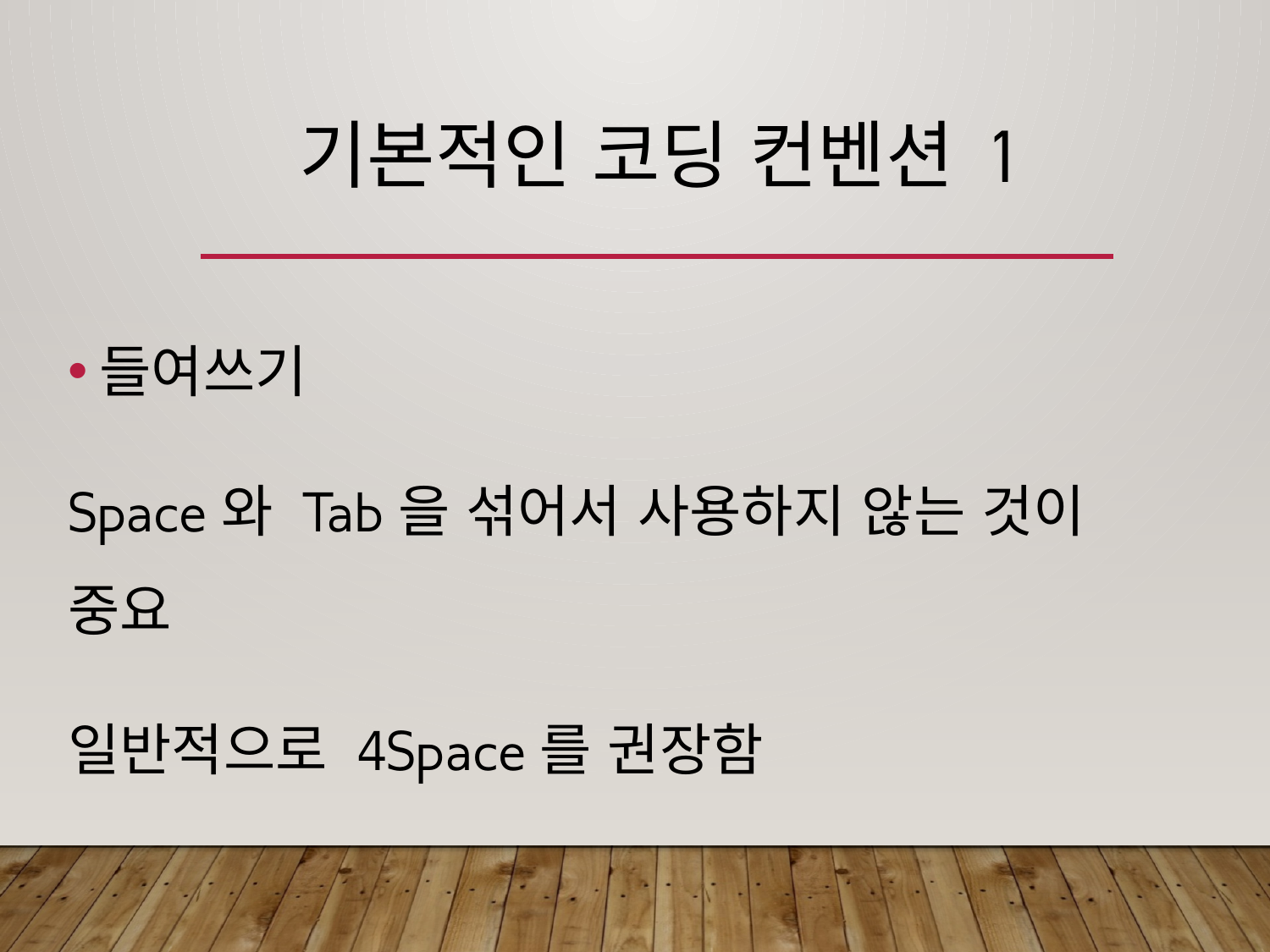

# 기본적인 코딩 컨벤션 1
들여쓰기

Space와 Tab을 섞어서 사용하지 않는 것이
중요

일반적으로 4Space를 권장함